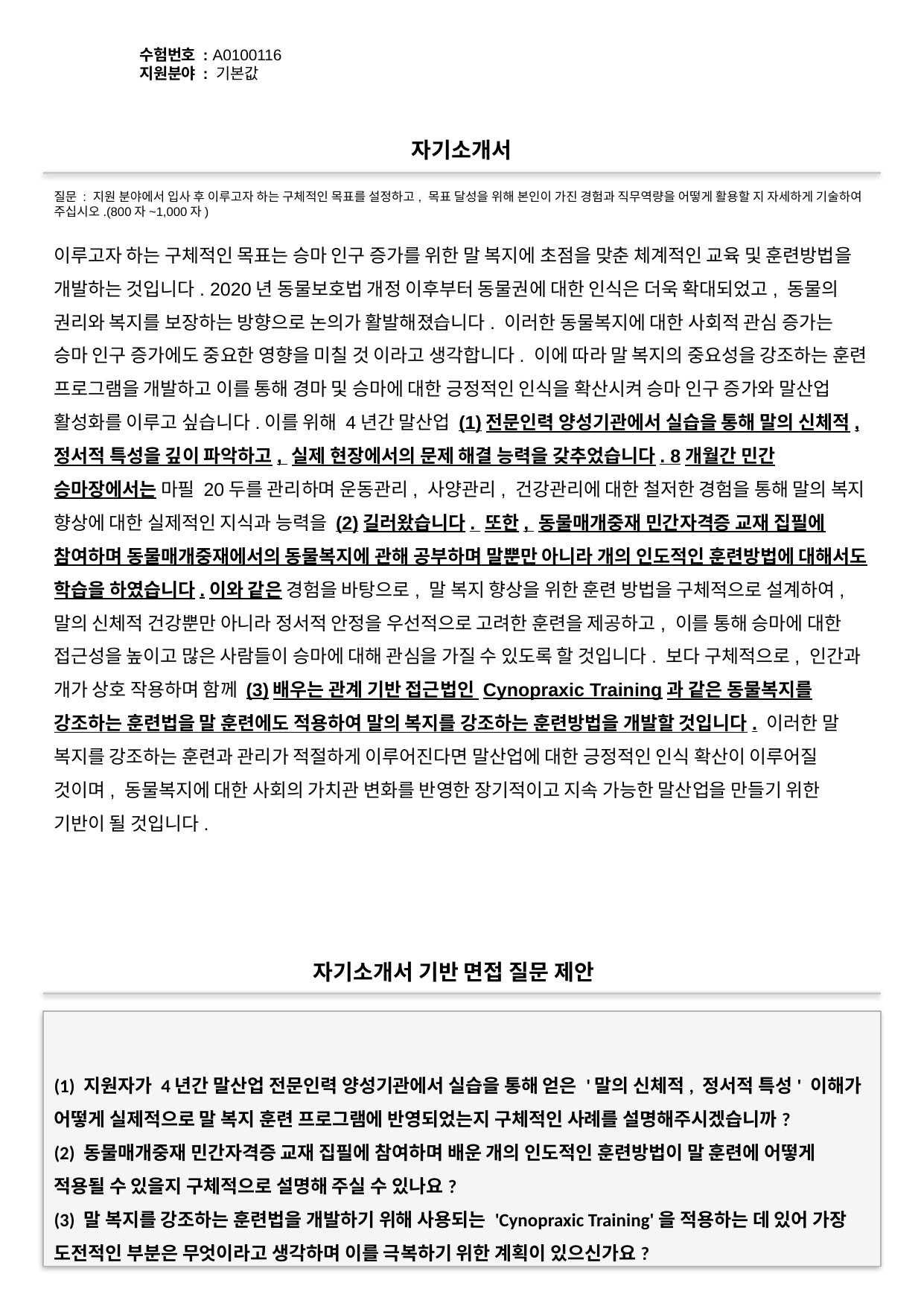

수험번호 : A0100116
지원분야 : 기본값
#

자기소개서

질문 : 지원 분야에서 입사 후 이루고자 하는 구체적인 목표를 설정하고, 목표 달성을 위해 본인이 가진 경험과 직무역량을 어떻게 활용할 지 자세하게 기술하여 주십시오.(800자~1,000자)

이루고자 하는 구체적인 목표는 승마 인구 증가를 위한 말 복지에 초점을 맞춘 체계적인 교육 및 훈련방법을 개발하는 것입니다. 2020년 동물보호법 개정 이후부터 동물권에 대한 인식은 더욱 확대되었고, 동물의 권리와 복지를 보장하는 방향으로 논의가 활발해졌습니다. 이러한 동물복지에 대한 사회적 관심 증가는 승마 인구 증가에도 중요한 영향을 미칠 것 이라고 생각합니다. 이에 따라 말 복지의 중요성을 강조하는 훈련 프로그램을 개발하고 이를 통해 경마 및 승마에 대한 긍정적인 인식을 확산시켜 승마 인구 증가와 말산업 활성화를 이루고 싶습니다.이를 위해 4년간 말산업 (1)전문인력 양성기관에서 실습을 통해 말의 신체적, 정서적 특성을 깊이 파악하고, 실제 현장에서의 문제 해결 능력을 갖추었습니다. 8개월간 민간 승마장에서는 마필 20두를 관리하며 운동관리, 사양관리, 건강관리에 대한 철저한 경험을 통해 말의 복지 향상에 대한 실제적인 지식과 능력을 (2)길러왔습니다. 또한, 동물매개중재 민간자격증 교재 집필에 참여하며 동물매개중재에서의 동물복지에 관해 공부하며 말뿐만 아니라 개의 인도적인 훈련방법에 대해서도 학습을 하였습니다.이와 같은 경험을 바탕으로, 말 복지 향상을 위한 훈련 방법을 구체적으로 설계하여, 말의 신체적 건강뿐만 아니라 정서적 안정을 우선적으로 고려한 훈련을 제공하고, 이를 통해 승마에 대한 접근성을 높이고 많은 사람들이 승마에 대해 관심을 가질 수 있도록 할 것입니다. 보다 구체적으로, 인간과 개가 상호 작용하며 함께 (3)배우는 관계 기반 접근법인 Cynopraxic Training과 같은 동물복지를 강조하는 훈련법을 말 훈련에도 적용하여 말의 복지를 강조하는 훈련방법을 개발할 것입니다. 이러한 말 복지를 강조하는 훈련과 관리가 적절하게 이루어진다면 말산업에 대한 긍정적인 인식 확산이 이루어질 것이며, 동물복지에 대한 사회의 가치관 변화를 반영한 장기적이고 지속 가능한 말산업을 만들기 위한 기반이 될 것입니다.

자기소개서 기반 면접 질문 제안

(1) 지원자가 4년간 말산업 전문인력 양성기관에서 실습을 통해 얻은 '말의 신체적, 정서적 특성' 이해가 어떻게 실제적으로 말 복지 훈련 프로그램에 반영되었는지 구체적인 사례를 설명해주시겠습니까?
(2) 동물매개중재 민간자격증 교재 집필에 참여하며 배운 개의 인도적인 훈련방법이 말 훈련에 어떻게 적용될 수 있을지 구체적으로 설명해 주실 수 있나요?
(3) 말 복지를 강조하는 훈련법을 개발하기 위해 사용되는 'Cynopraxic Training'을 적용하는 데 있어 가장 도전적인 부분은 무엇이라고 생각하며 이를 극복하기 위한 계획이 있으신가요?